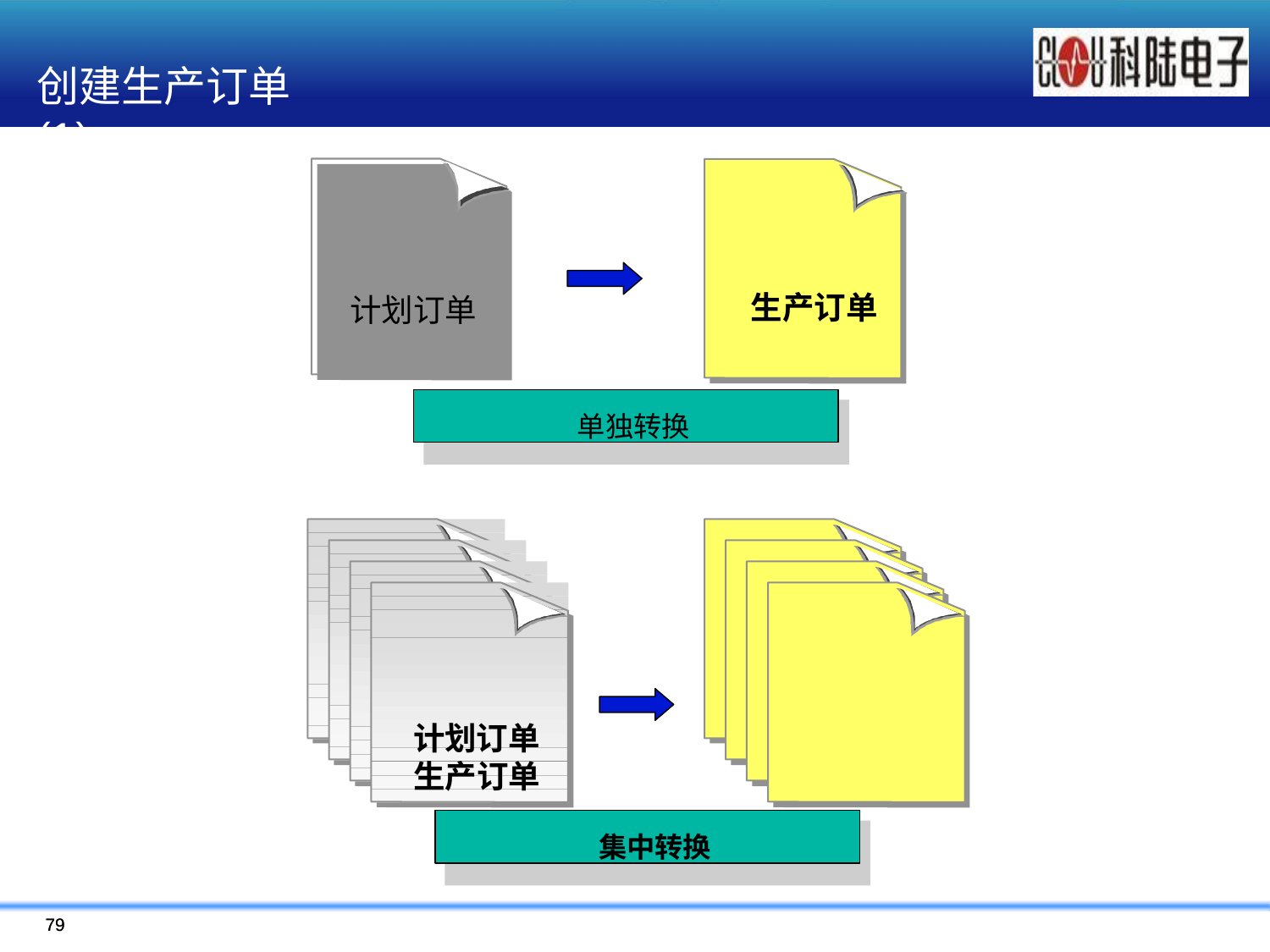

# 创建生产订单(1)

生产订单
计划订单
单独转换

单个转换

计划订单	生产订单

集中转换

集合转换

79
79